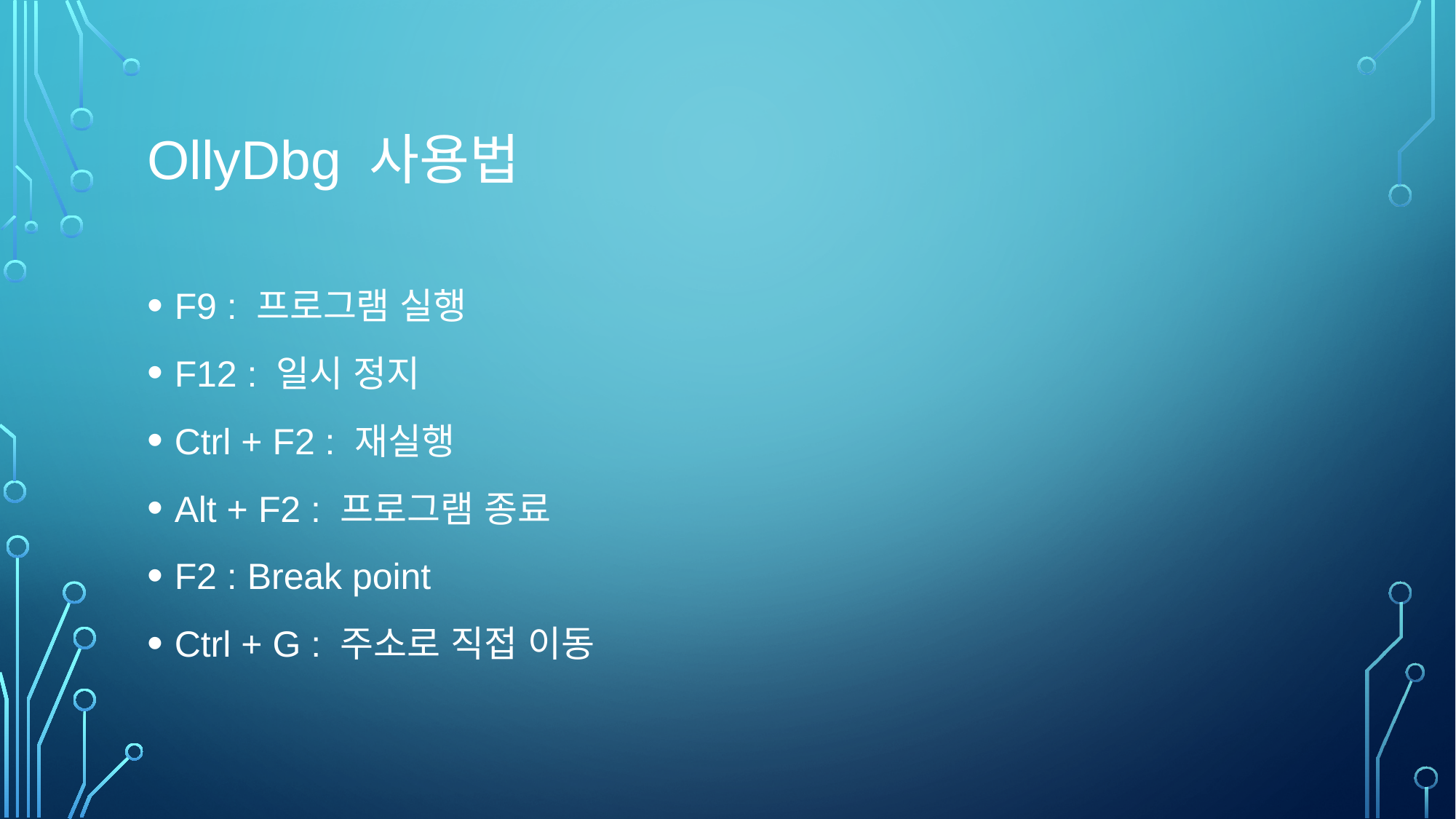

# OllyDbg 사용법
F9 : 프로그램 실행
F12 : 일시 정지
Ctrl + F2 : 재실행
Alt + F2 : 프로그램 종료
F2 : Break point
Ctrl + G : 주소로 직접 이동